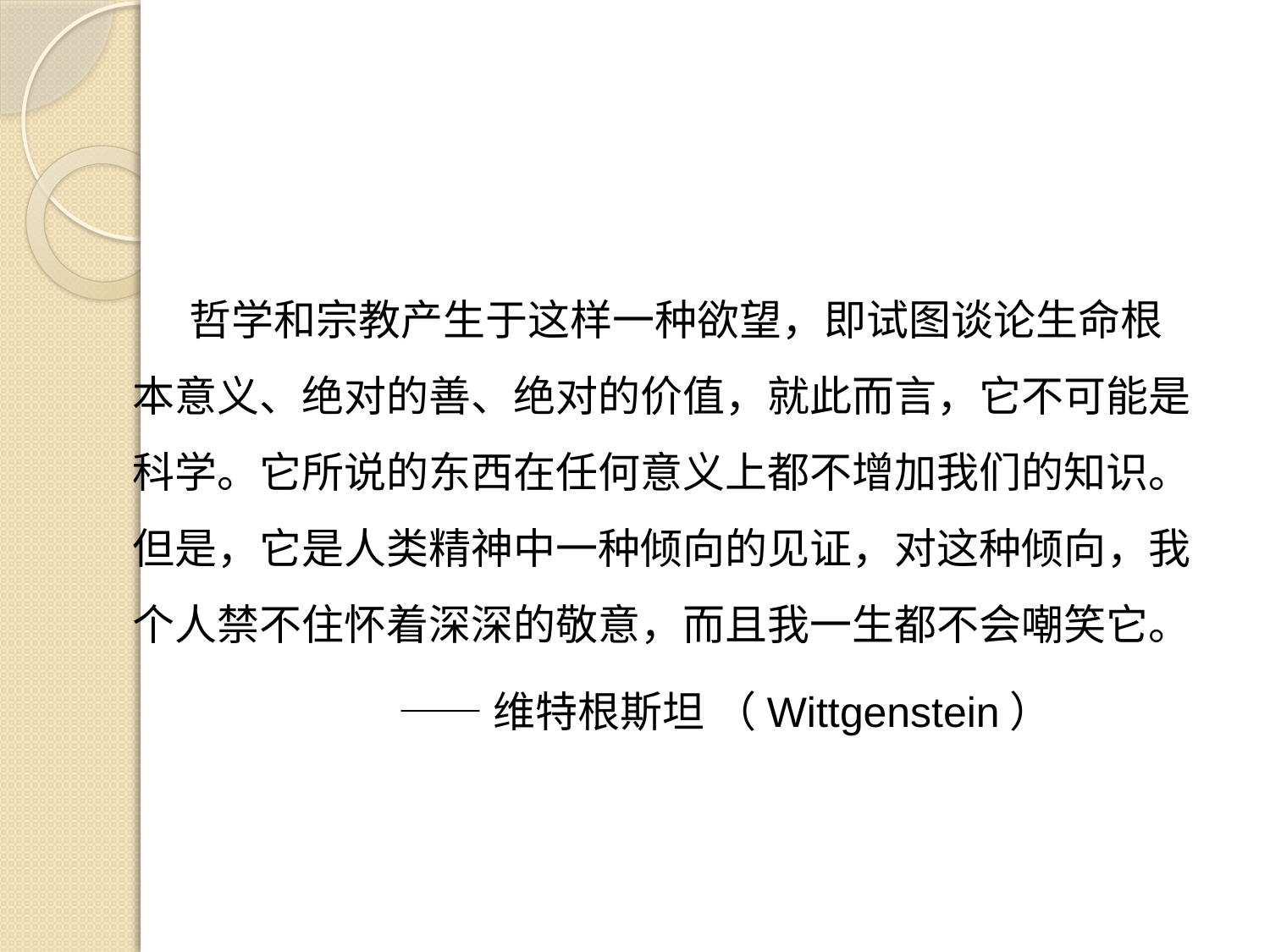

#

         哲学和宗教产生于这样一种欲望，即试图谈论生命根本意义、绝对的善、绝对的价值，就此而言，它不可能是科学。它所说的东西在任何意义上都不增加我们的知识。但是，它是人类精神中一种倾向的见证，对这种倾向，我个人禁不住怀着深深的敬意，而且我一生都不会嘲笑它。
                                ――维特根斯坦 （Wittgenstein）